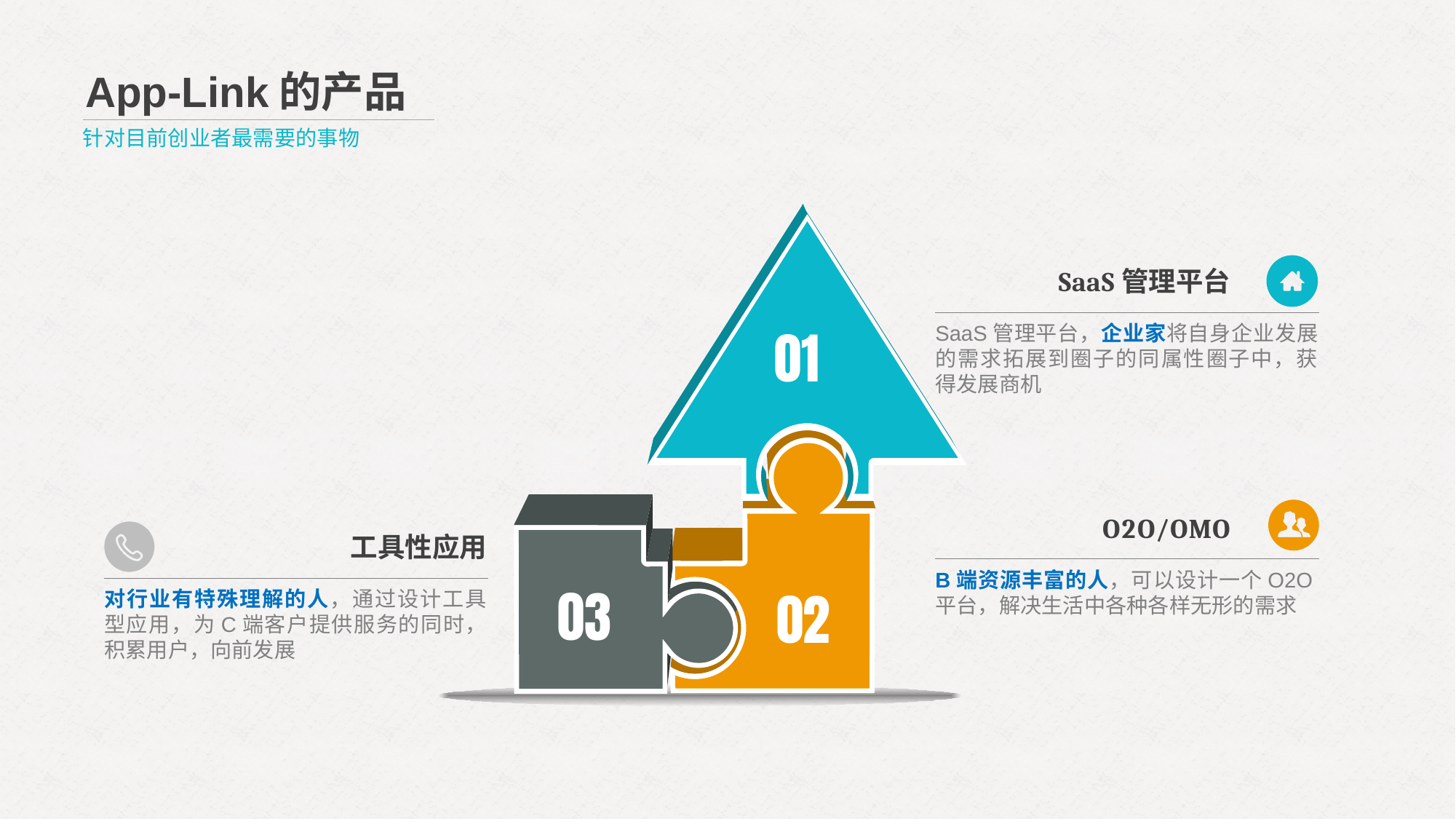

App-Link的产品
针对目前创业者最需要的事物

SaaS管理平台
SaaS管理平台，企业家将自身企业发展的需求拓展到圈子的同属性圈子中，获得发展商机
01

O2O/OMO

工具性应用
B端资源丰富的人，可以设计一个O2O平台，解决生活中各种各样无形的需求
对行业有特殊理解的人，通过设计工具型应用，为C端客户提供服务的同时，积累用户，向前发展
03
02